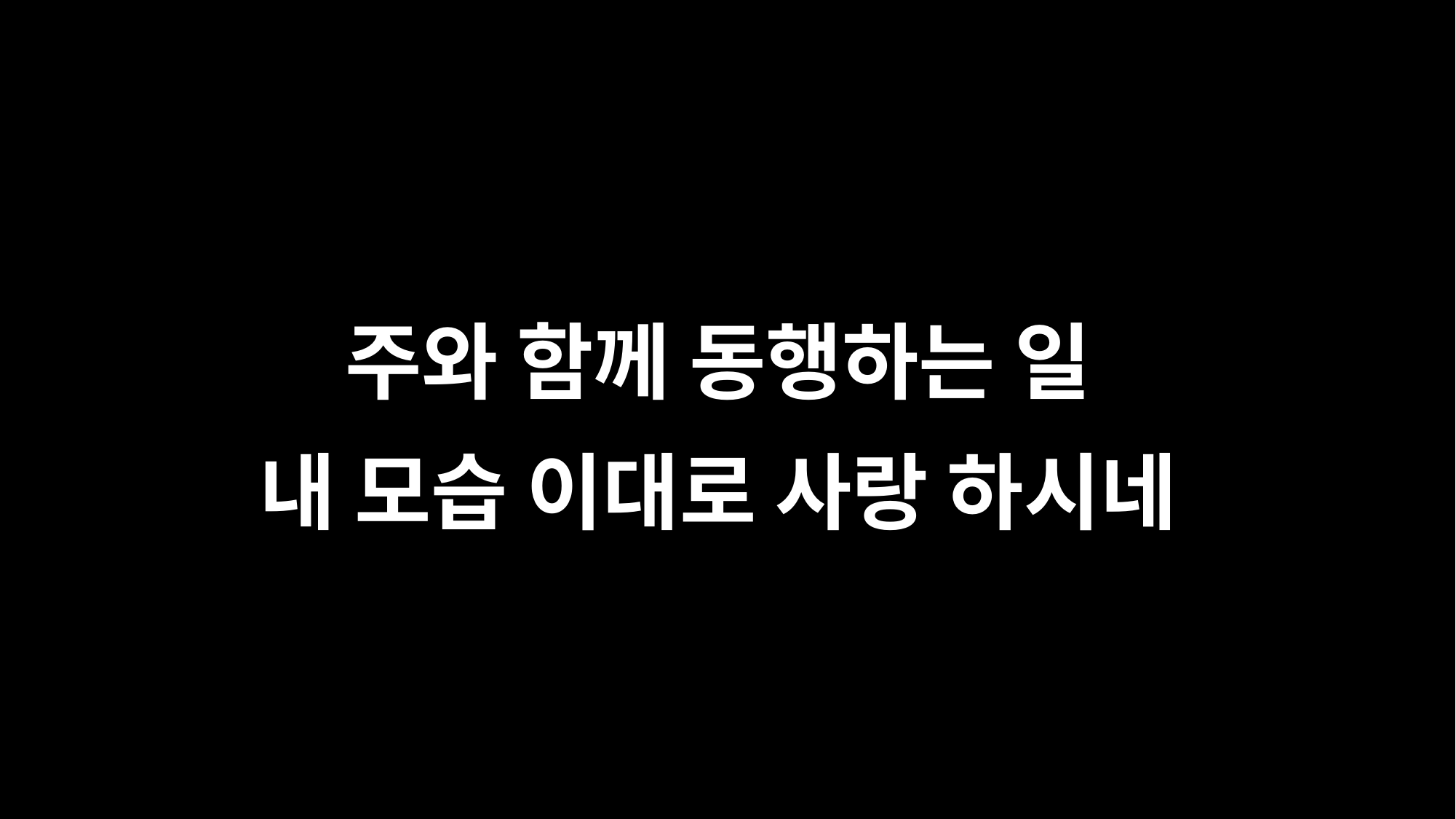

주와 함께 동행하는 일
내 모습 이대로 사랑 하시네